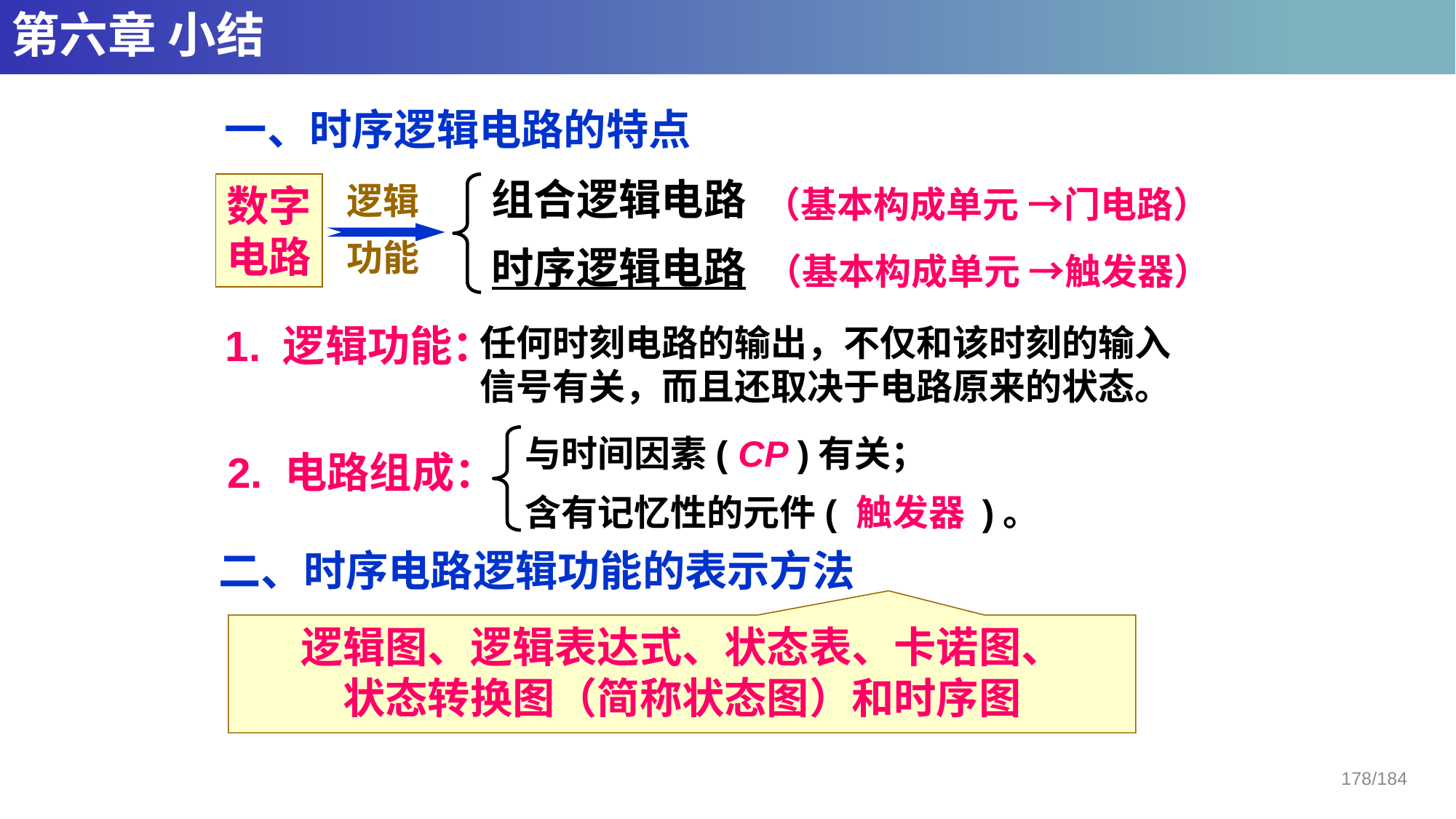

# 第六章 小结
一、时序逻辑电路的特点
组合逻辑电路
数字
电路

（基本构成单元 →门电路）
逻辑

功能

时序逻辑电路
（基本构成单元 →触发器）
1. 逻辑功能：
任何时刻电路的输出，不仅和该时刻的输入
信号有关，而且还取决于电路原来的状态。
与时间因素( CP )有关；

2. 电路组成：
含有记忆性的元件( 触发器 )。
二、时序电路逻辑功能的表示方法
逻辑图、逻辑表达式、状态表、卡诺图、
状态转换图（简称状态图）和时序图
178/184